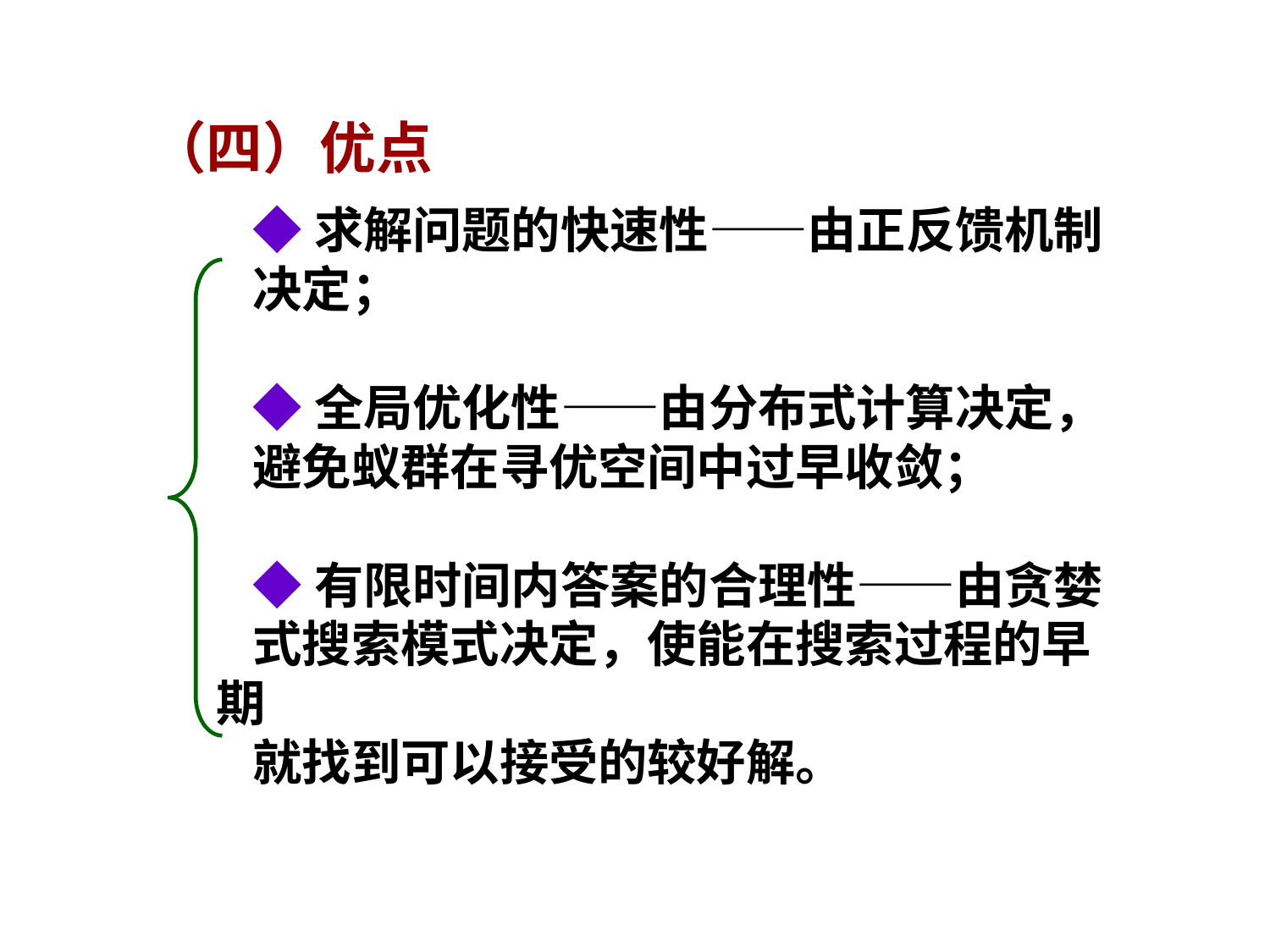

（四）优点
◆求解问题的快速性——由正反馈机制
决定；

◆全局优化性——由分布式计算决定，
避免蚁群在寻优空间中过早收敛；

◆有限时间内答案的合理性——由贪婪
式搜索模式决定，使能在搜索过程的早期
就找到可以接受的较好解。